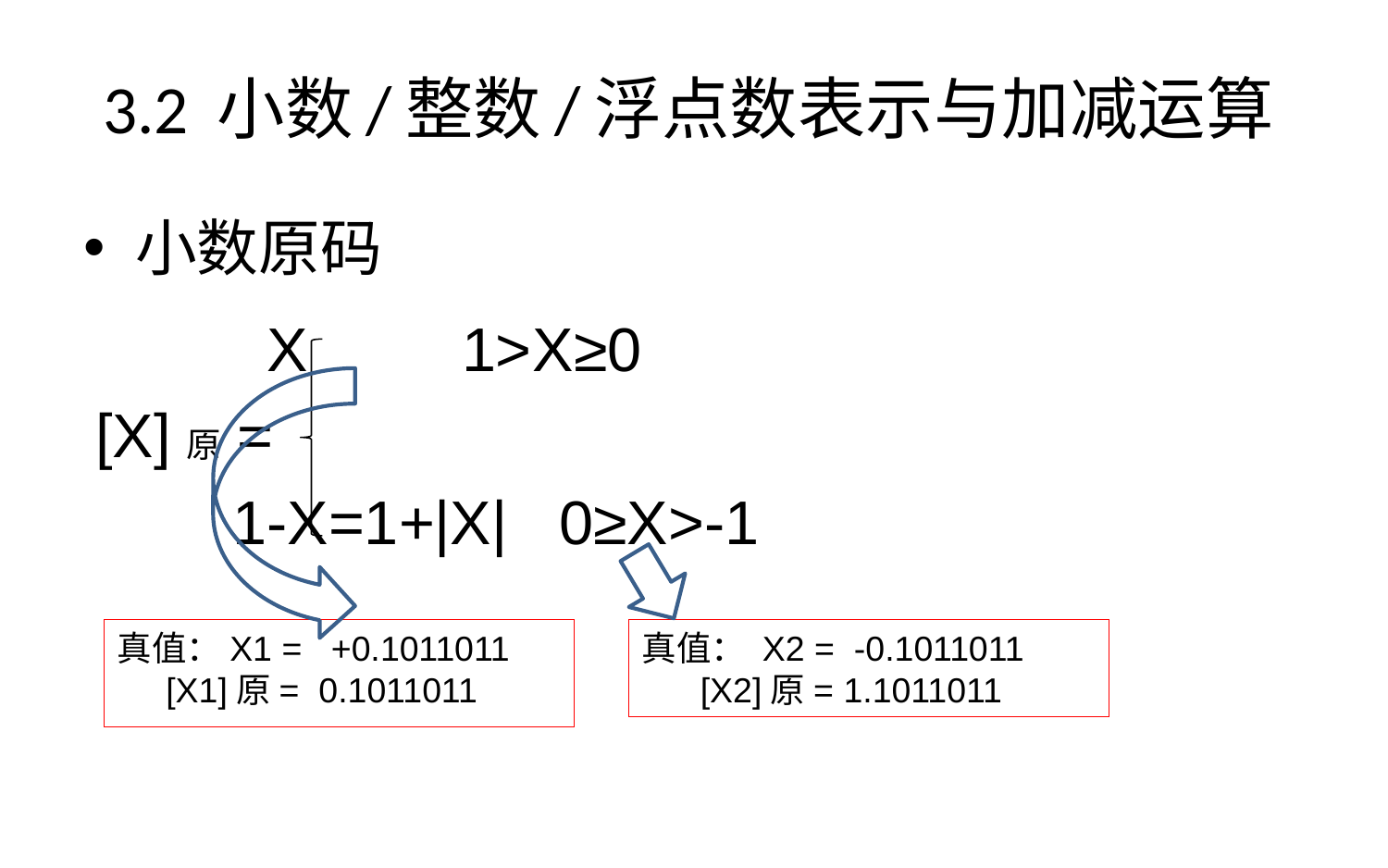

# 3.2 小数/整数/浮点数表示与加减运算
小数原码

          X         1>X≥0
[X]原 =
        1-X=1+|X|   0≥X>-1

真值：X1 =   +0.1011011
     [X1]原=  0.1011011

真值： X2 =  -0.1011011
      [X2]原= 1.1011011